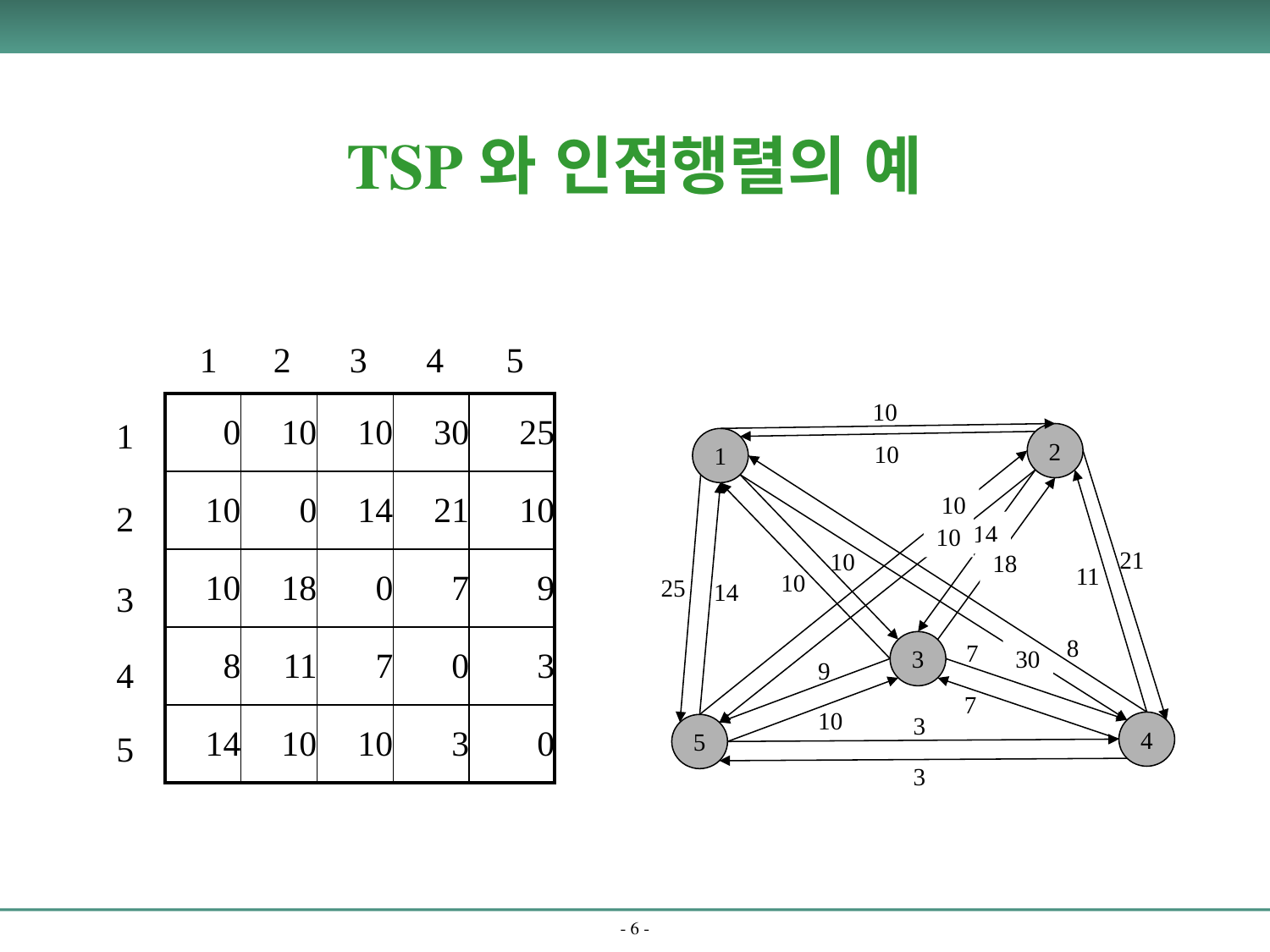

TSP와 인접행렬의 예
1
2
3
4
5
1
2
3
4
5
10
2
1
10
10
14
10
21
10
18
11
10
25
14
8
3
7
30
9
7
10
3
4
5
3
| 0 | 10 | 10 | 30 | 25 |
| --- | --- | --- | --- | --- |
| 10 | 0 | 14 | 21 | 10 |
| 10 | 18 | 0 | 7 | 9 |
| 8 | 11 | 7 | 0 | 3 |
| 14 | 10 | 10 | 3 | 0 |